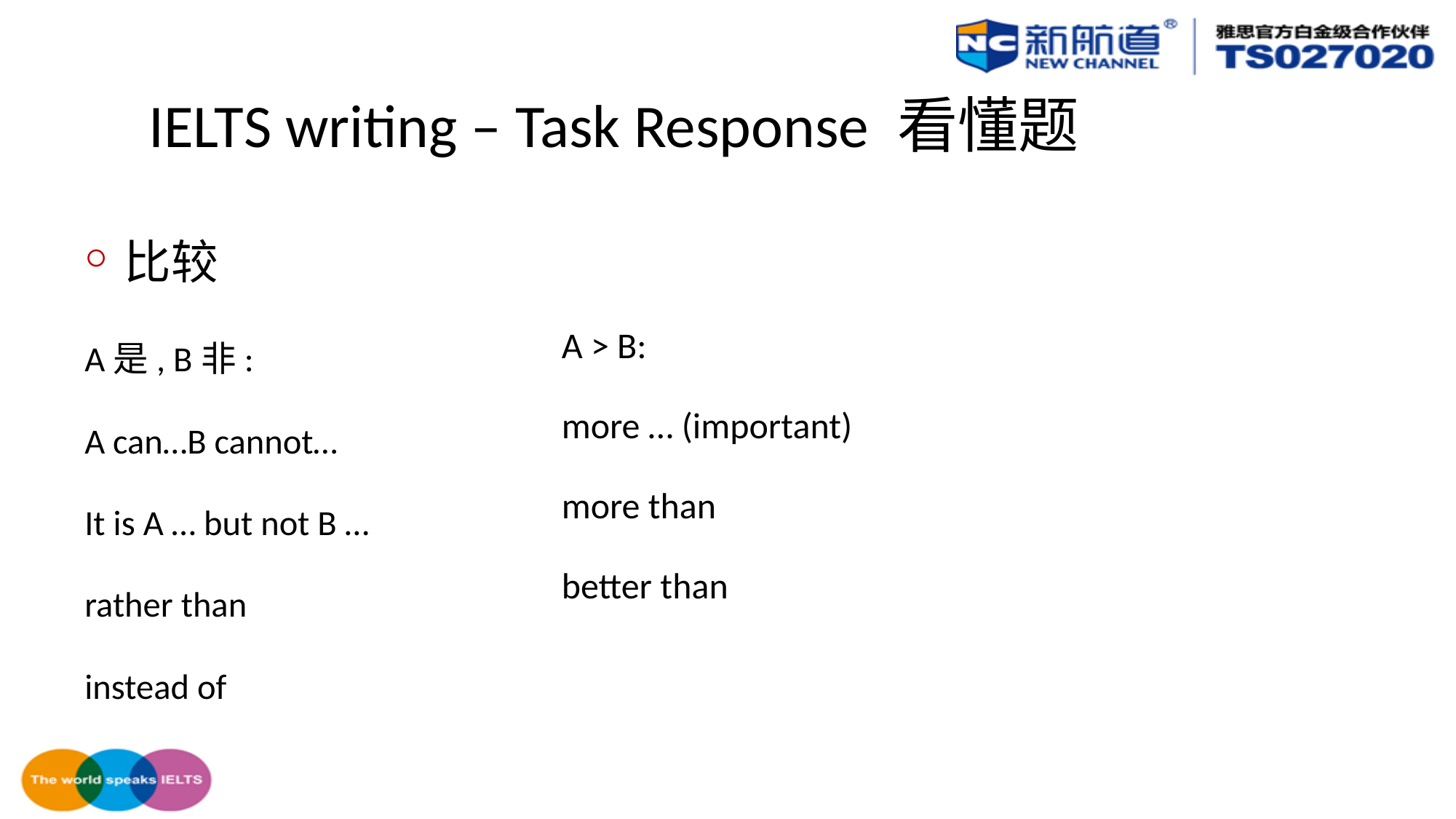

# IELTS writing – Task Response 看懂题
比较
A是, B非:
A can…B cannot…
It is A … but not B …
rather than
instead of

A > B:
more … (important)
more than
better than